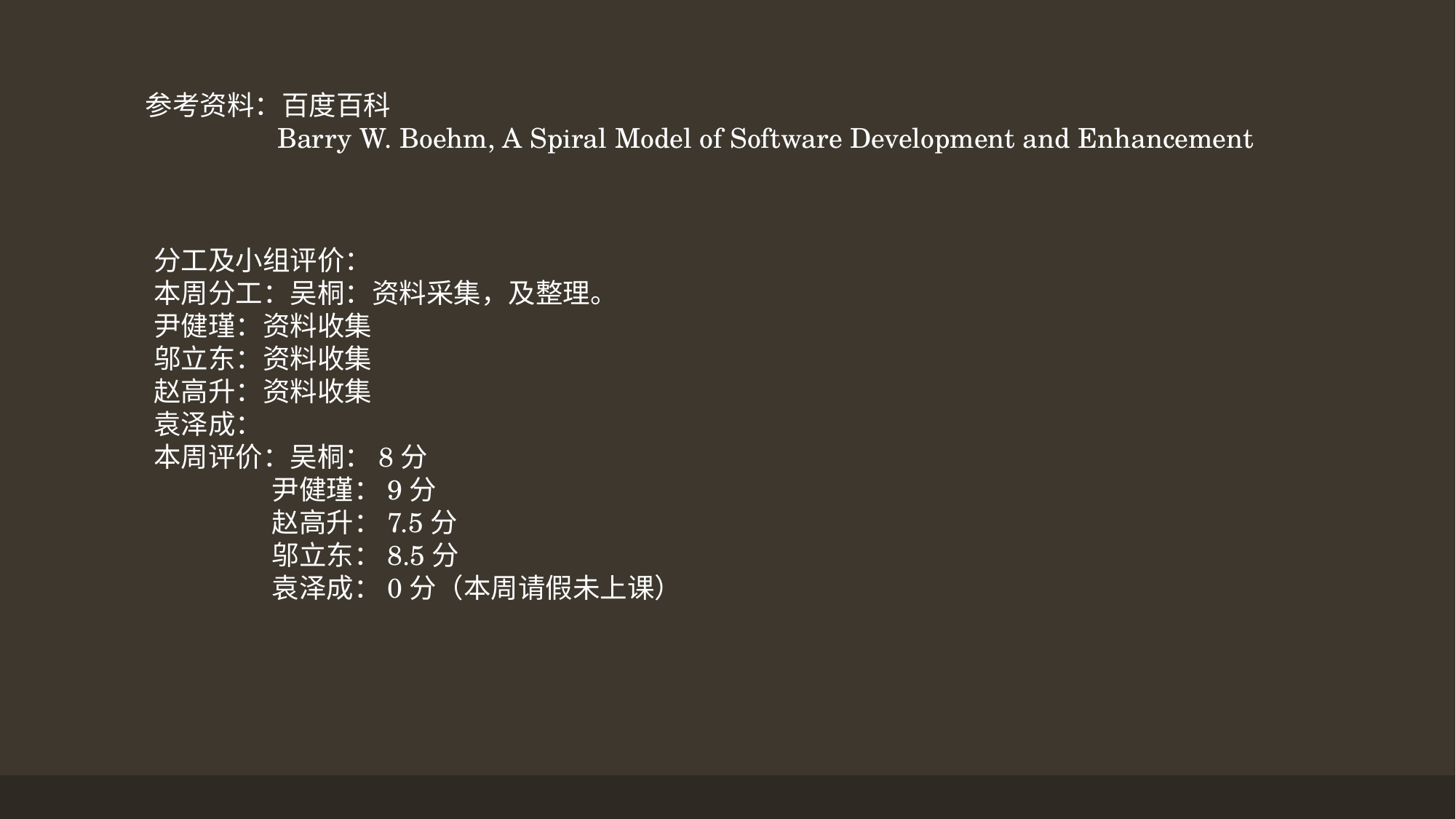

参考资料：百度百科
	   Barry W. Boehm, A Spiral Model of Software Development and Enhancement

分工及小组评价：
本周分工：吴桐：资料采集，及整理。
尹健瑾：资料收集
邬立东：资料收集
赵高升：资料收集
袁泽成：
本周评价：吴桐：8分
                  尹健瑾：9分
                  赵高升：7.5分
                  邬立东：8.5分
                  袁泽成：0分（本周请假未上课）